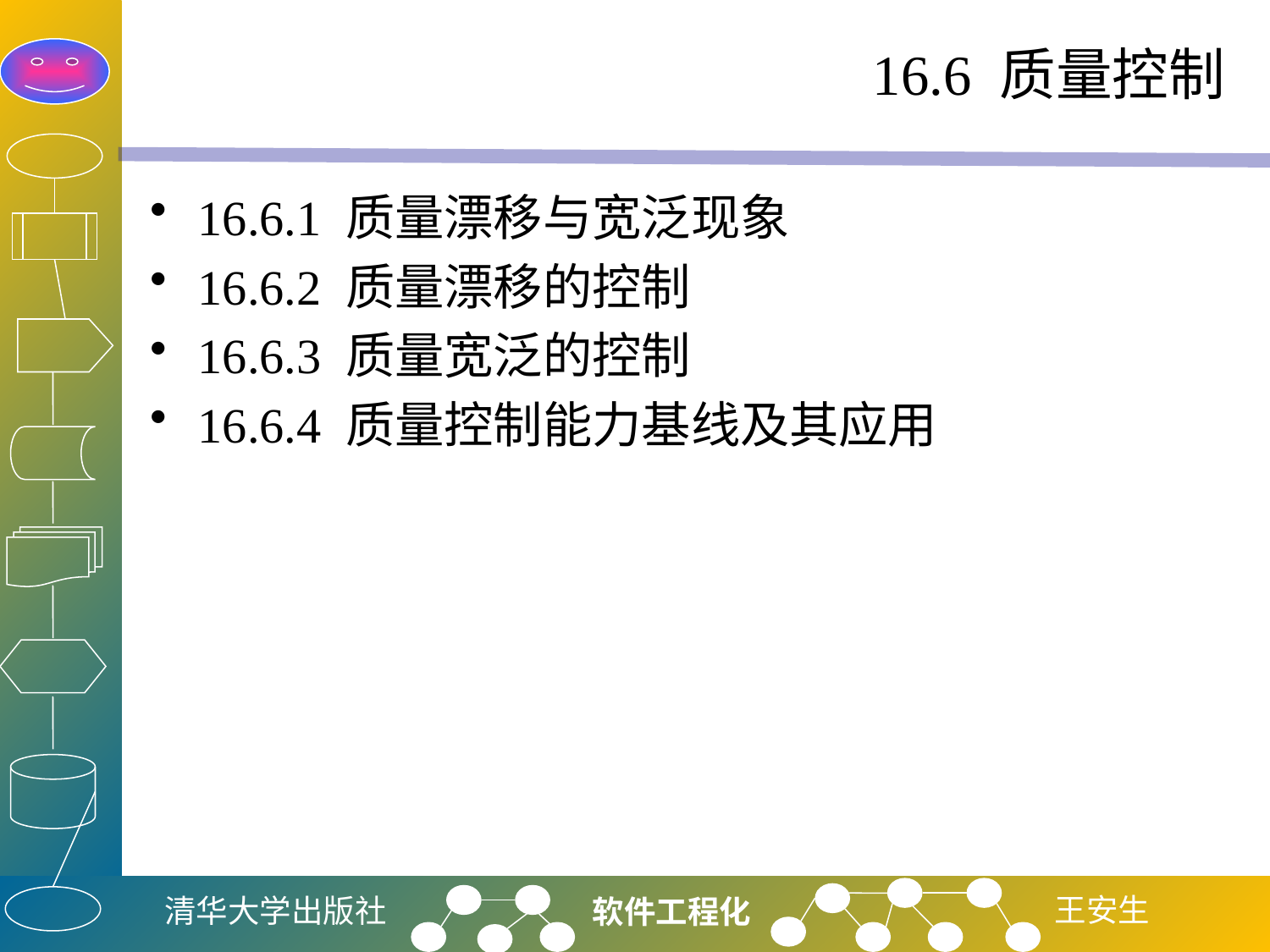

# 16.6 质量控制
16.6.1 质量漂移与宽泛现象
16.6.2 质量漂移的控制
16.6.3 质量宽泛的控制
16.6.4 质量控制能力基线及其应用